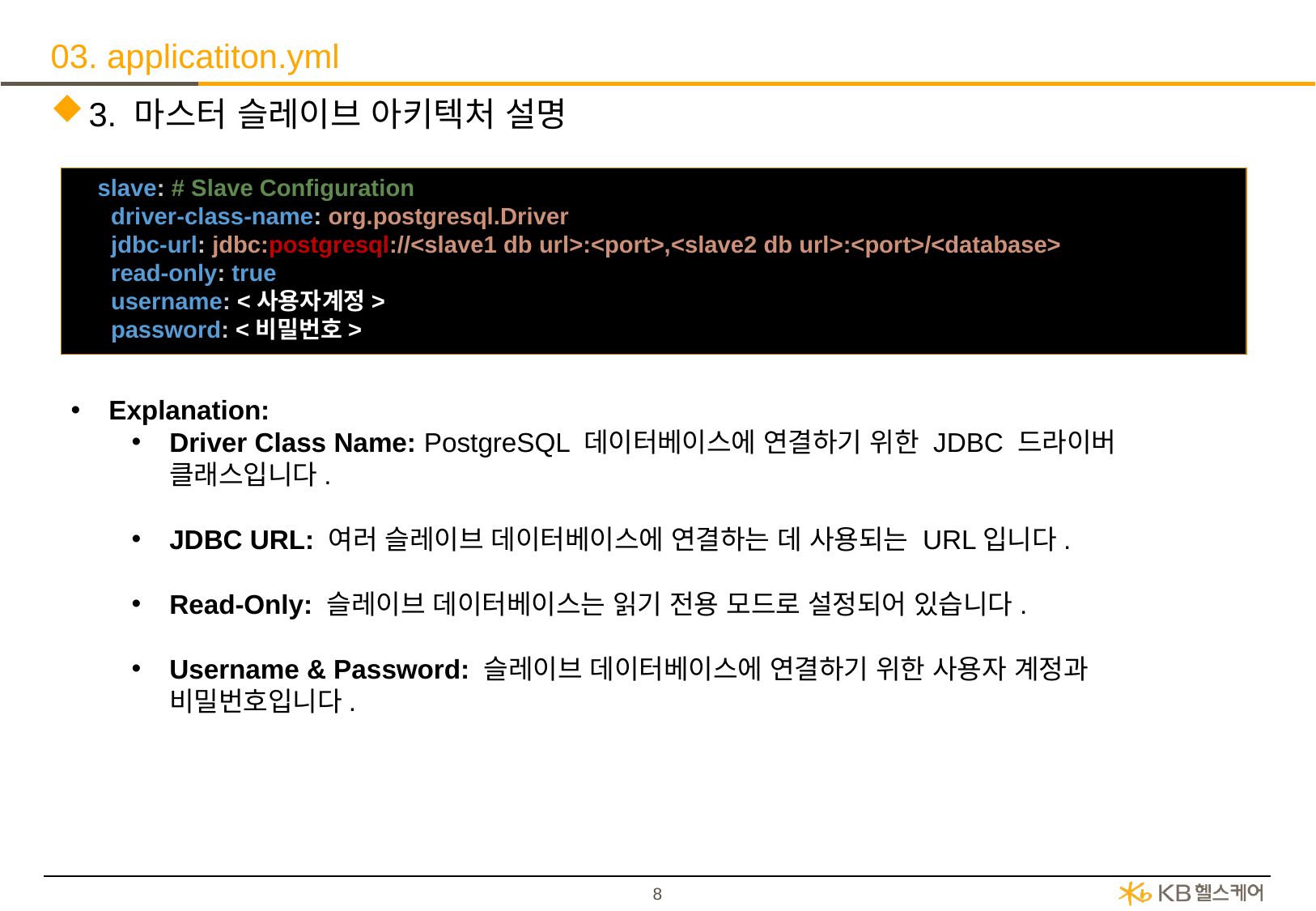

# 03. applicatiton.yml
3. 마스터 슬레이브 아키텍처 설명
    slave: # Slave Configuration
      driver-class-name: org.postgresql.Driver
      jdbc-url: jdbc:postgresql://<slave1 db url>:<port>,<slave2 db url>:<port>/<database>
      read-only: true
      username: <사용자계정>
      password: <비밀번호>

Explanation:
Driver Class Name: PostgreSQL 데이터베이스에 연결하기 위한 JDBC 드라이버 클래스입니다.

JDBC URL: 여러 슬레이브 데이터베이스에 연결하는 데 사용되는 URL입니다.

Read-Only: 슬레이브 데이터베이스는 읽기 전용 모드로 설정되어 있습니다.

Username & Password: 슬레이브 데이터베이스에 연결하기 위한 사용자 계정과 비밀번호입니다.